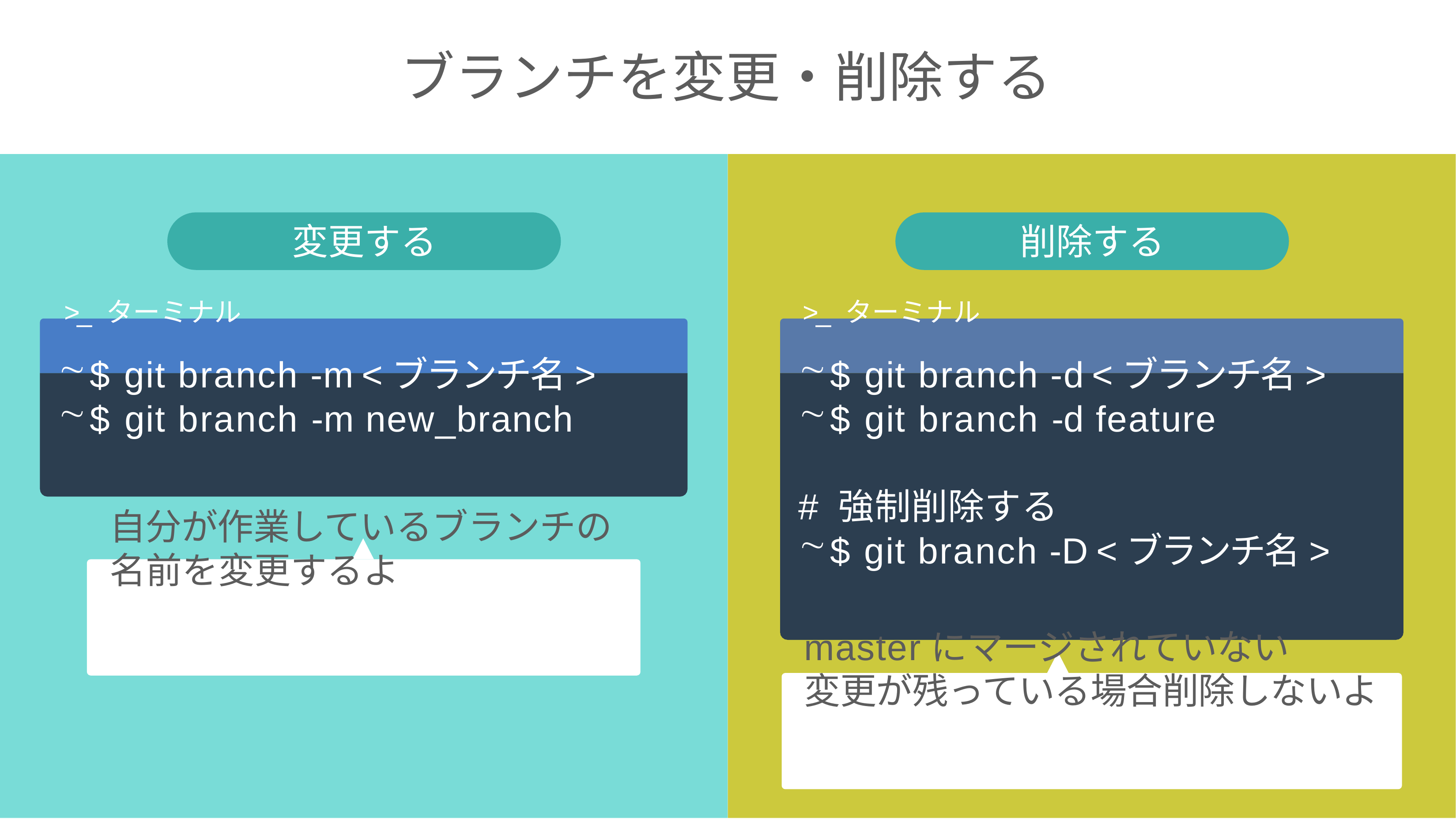

# ブランチを変更・削除する

変更する

>_ ターミナル
$ git branch -m <ブランチ名>
$ git branch -m new_branch

自分が作業しているブランチの名前を変更するよ
削除する

>_ ターミナル
$ git branch -d <ブランチ名>
$ git branch -d feature
# 強制削除する
$ git branch -D <ブランチ名>

masterにマージされていない
変更が残っている場合削除しないよ